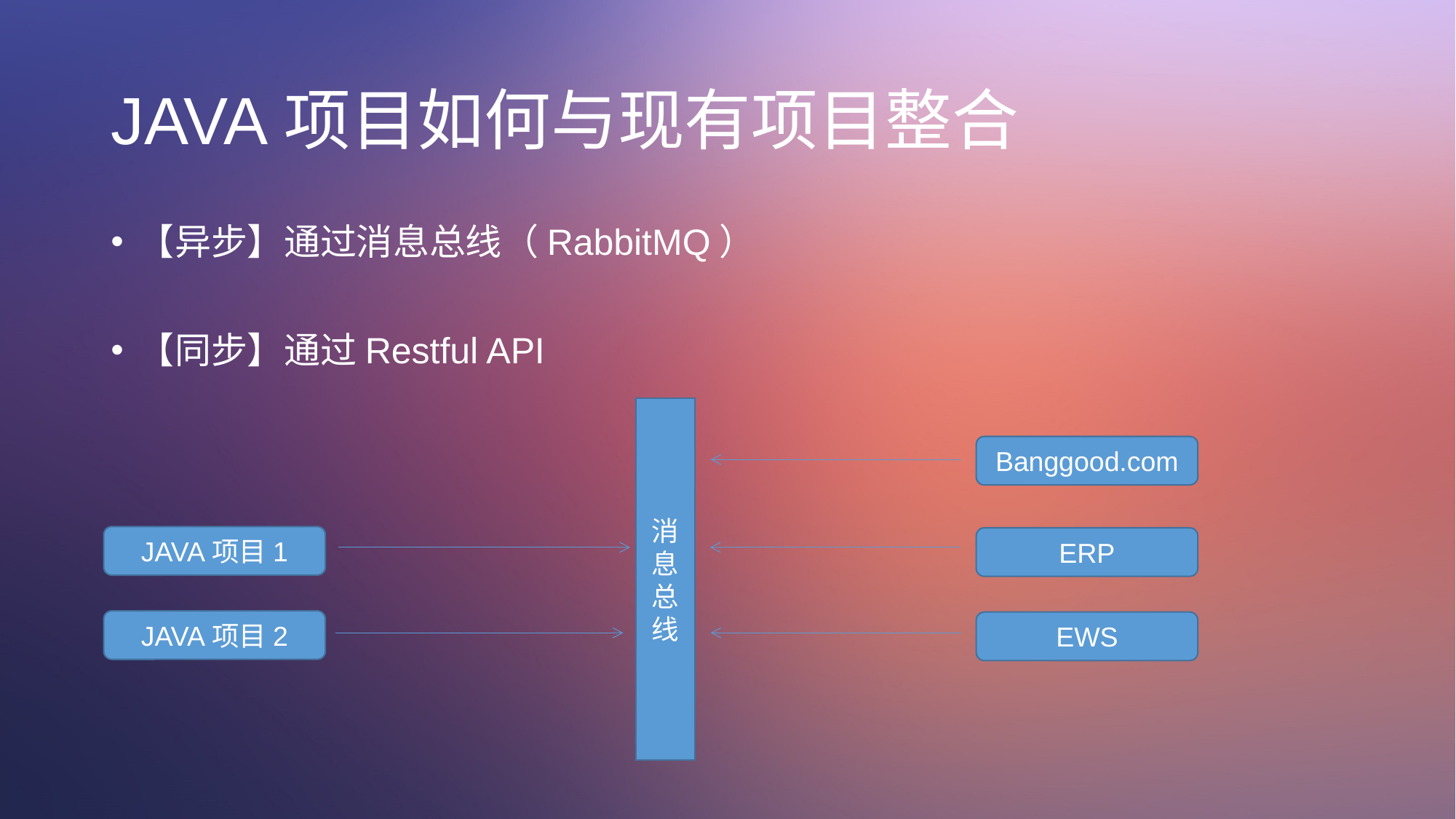

# JAVA项目如何与现有项目整合
【异步】通过消息总线（RabbitMQ）

【同步】通过Restful API
消息总线
Banggood.com
JAVA项目1
ERP
JAVA项目2
EWS